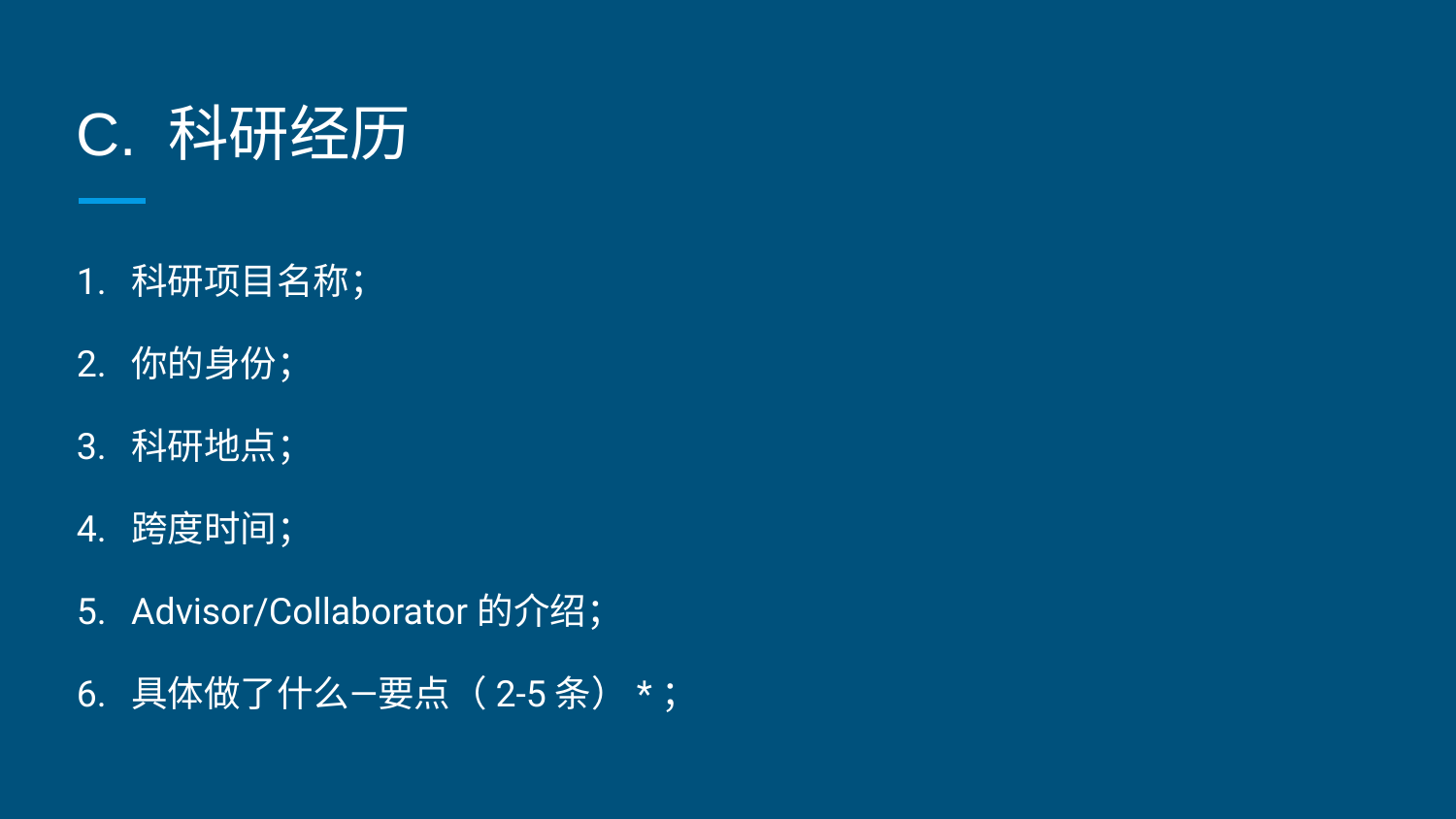

# C. 科研经历
科研项目名称；
你的身份；
科研地点；
跨度时间；
Advisor/Collaborator的介绍；
具体做了什么—要点（2-5条）*；